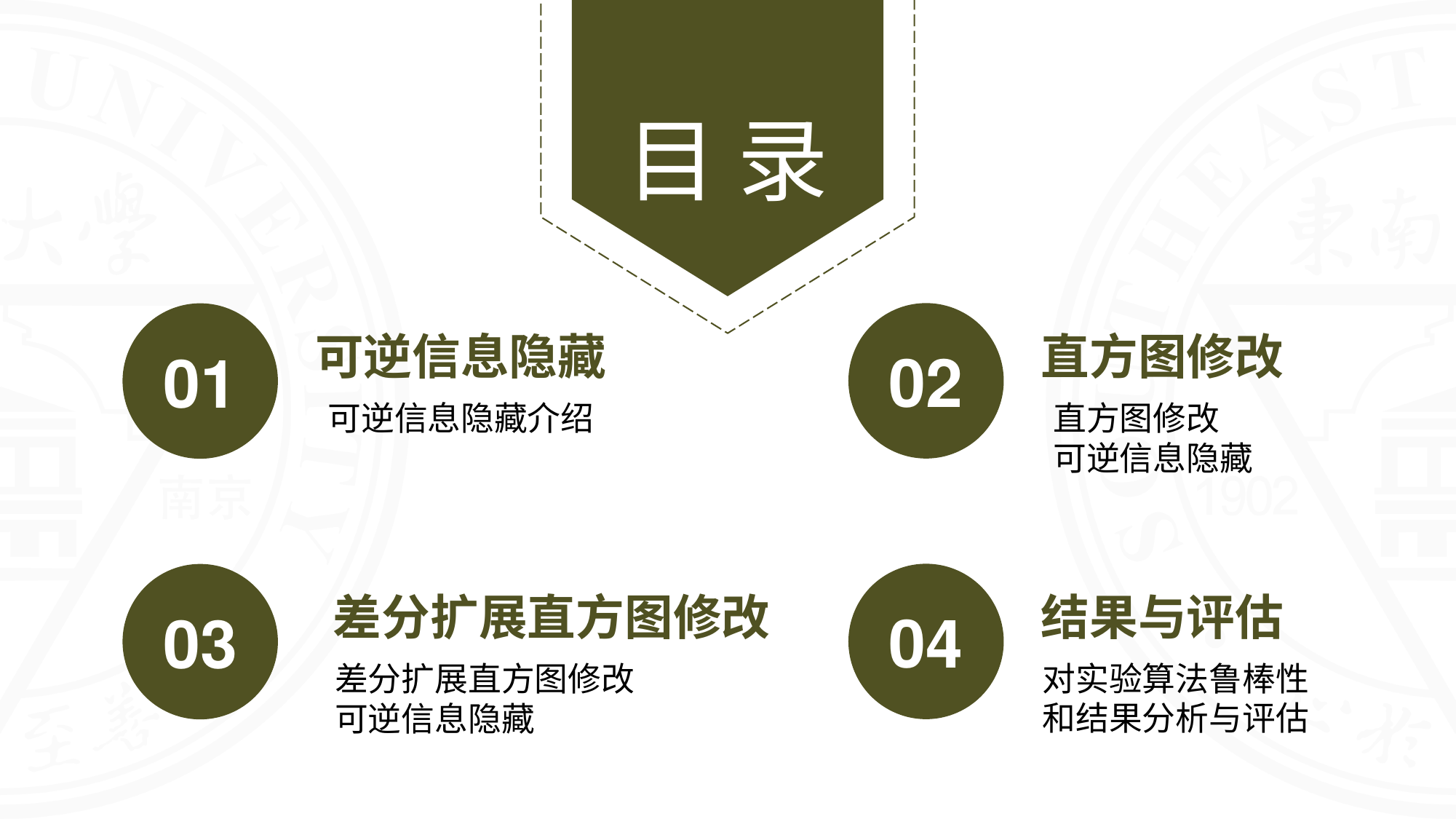

02
直方图修改
直方图修改
可逆信息隐藏
01
可逆信息隐藏
可逆信息隐藏介绍
04
结果与评估
对实验算法鲁棒性
和结果分析与评估
03
差分扩展直方图修改
差分扩展直方图修改
可逆信息隐藏